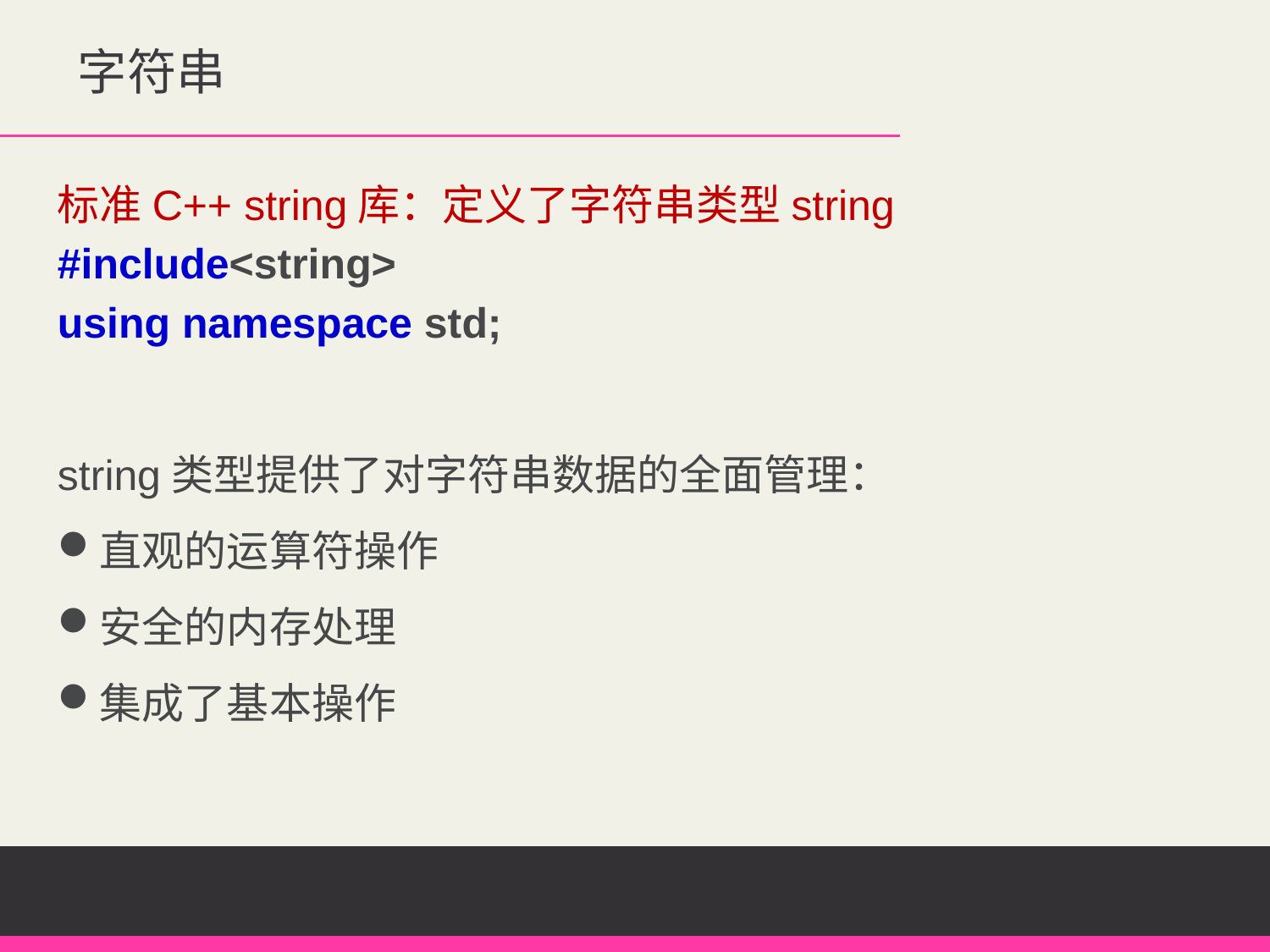

字符串
标准C++ string库：定义了字符串类型string
#include<string>
using namespace std;

string类型提供了对字符串数据的全面管理：
直观的运算符操作
安全的内存处理
集成了基本操作